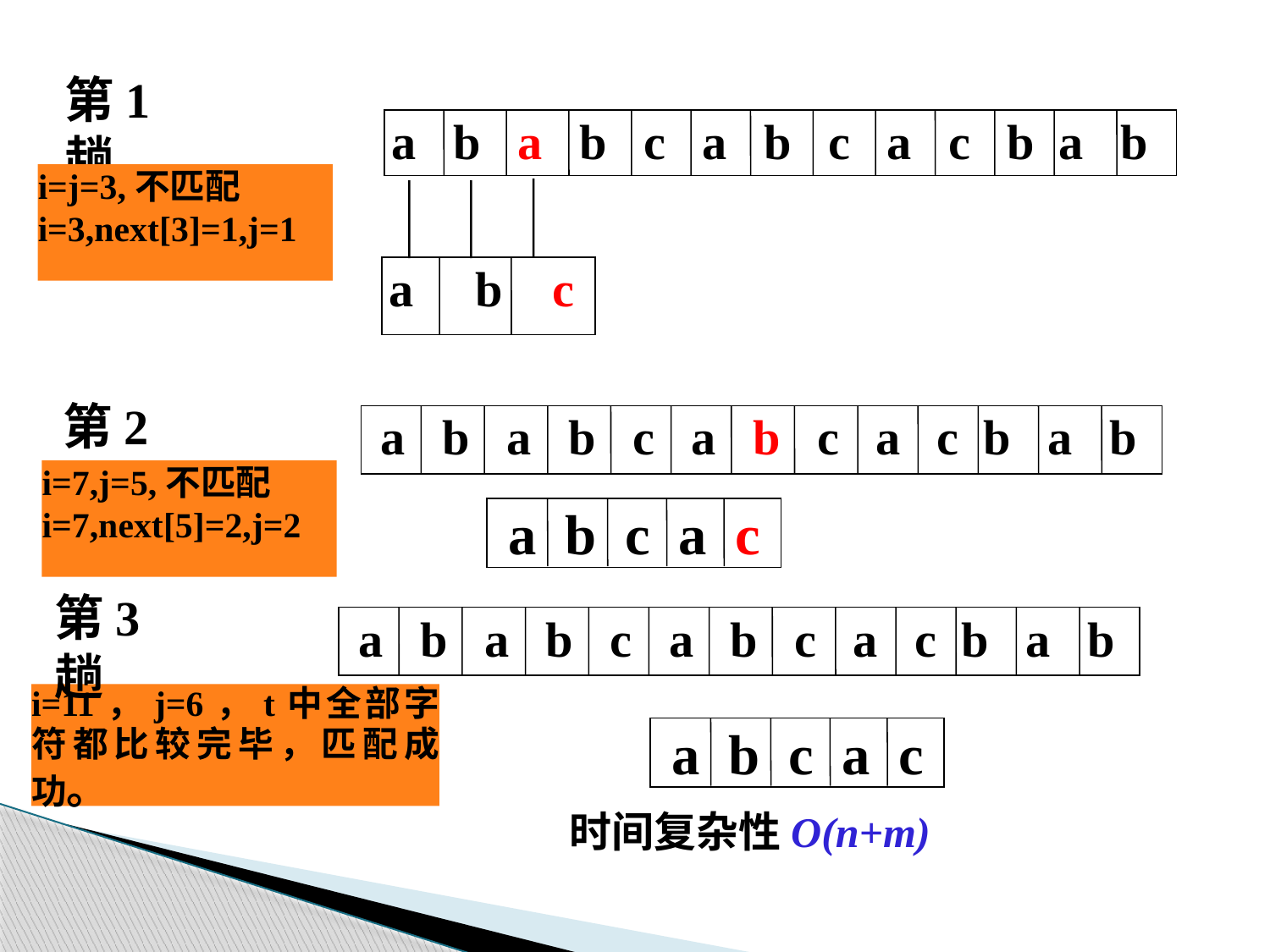

第1趟
a   b   a   b   c   a   b   c   a   c   b  a   b

i=j=3,不匹配
i=3,next[3]=1,j=1

a     b    c
第2趟
 a   b   a   b   c   a   b   c   a   c  b   a   b

i=7,j=5,不匹配
i=7,next[5]=2,j=2
 a  b  c  a  c

第3趟
 a   b   a   b   c   a   b   c   a   c  b   a   b

i=11，j=6，t中全部字符都比较完毕，匹配成功。
 a  b  c  a  c

时间复杂性O(n+m)